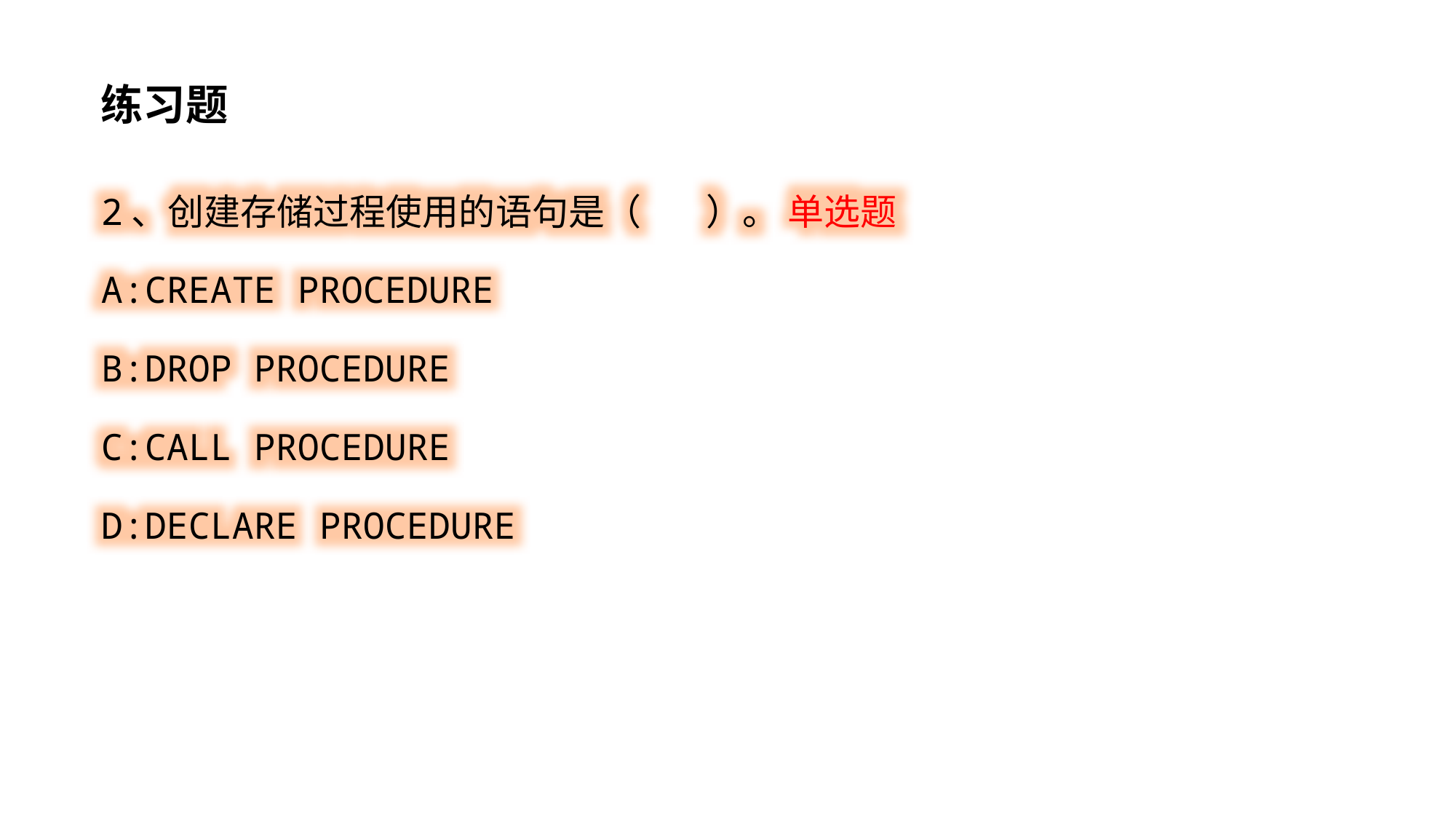

练习题
2、创建存储过程使用的语句是（        ）。 单选题

A:CREATE PROCEDURE

B:DROP PROCEDURE

C:CALL PROCEDURE

D:DECLARE PROCEDURE